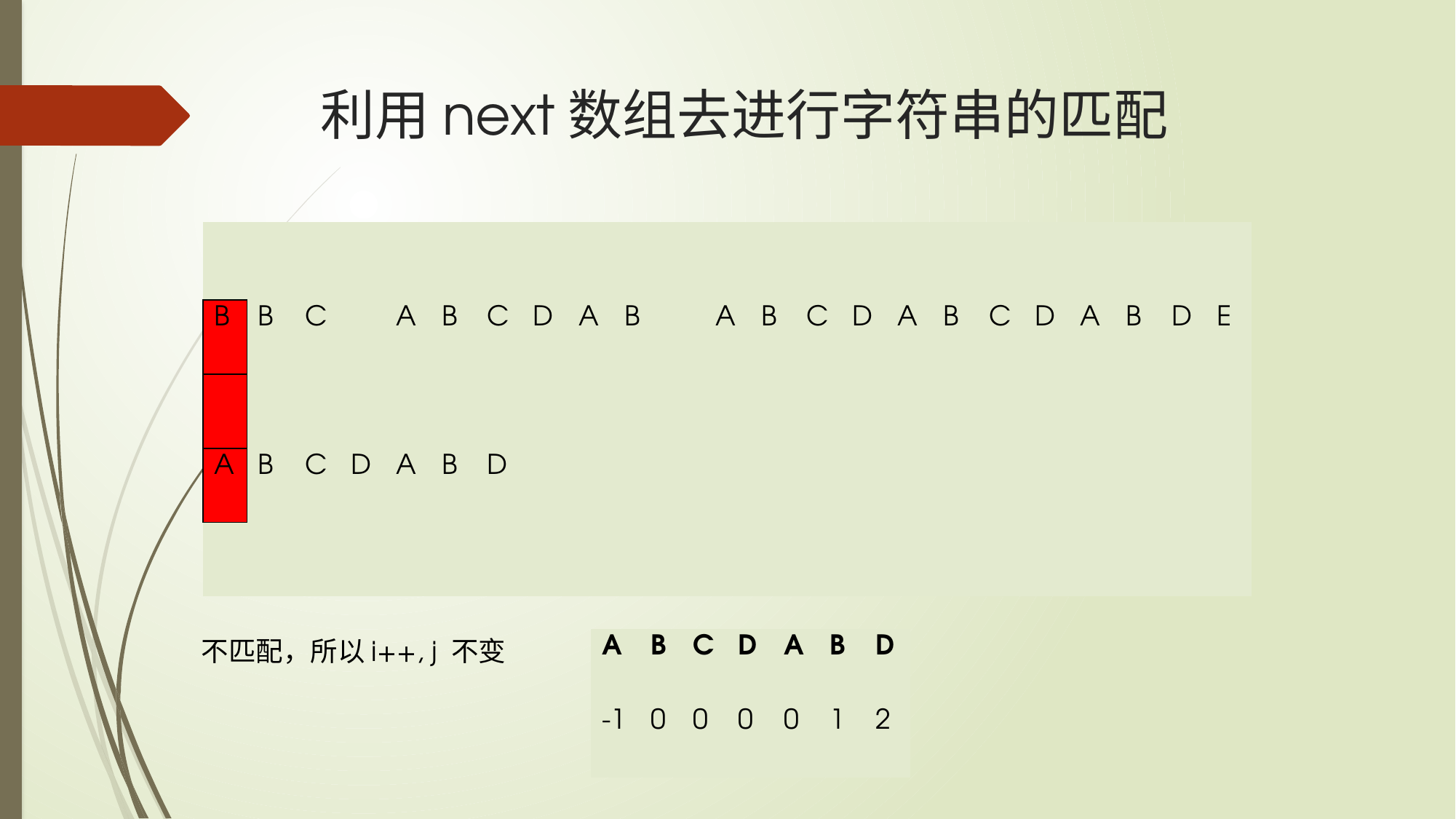

# 利用next数组去进行字符串的匹配
|  |  |  |  |  |  |  |  |  |  |  |  |  |  |  |  |  |  |  |  |  |  |  |
| --- | --- | --- | --- | --- | --- | --- | --- | --- | --- | --- | --- | --- | --- | --- | --- | --- | --- | --- | --- | --- | --- | --- |
| B | B | C |  | A | B | C | D | A | B |  | A | B | C | D | A | B | C | D | A | B | D | E |
|  |  |  |  |  |  |  |  |  |  |  |  |  |  |  |  |  |  |  |  |  |  |  |
| A | B | C | D | A | B | D |  |  |  |  |  |  |  |  |  |  |  |  |  |  |  |  |
|  |  |  |  |  |  |  |  |  |  |  |  |  |  |  |  |  |  |  |  |  |  |  |
不匹配，所以i++, j 不变
| A | B | C | D | A | B | D |
| --- | --- | --- | --- | --- | --- | --- |
| -1 | 0 | 0 | 0 | 0 | 1 | 2 |